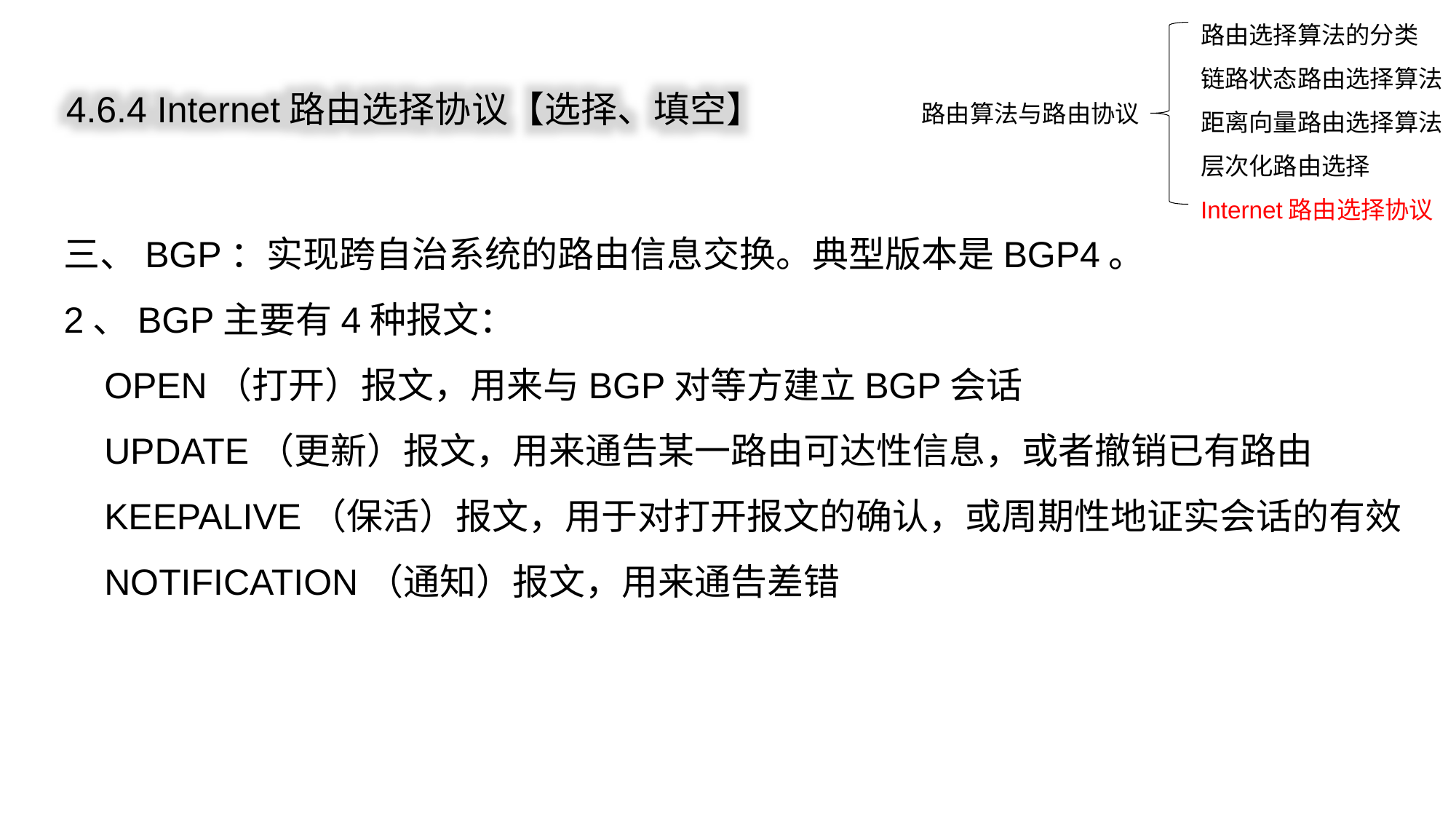

路由选择算法的分类
链路状态路由选择算法
距离向量路由选择算法
层次化路由选择
Internet路由选择协议

4.6.4 Internet路由选择协议【选择、填空】
路由算法与路由协议
三、BGP：实现跨自治系统的路由信息交换。典型版本是BGP4。
2、BGP主要有4种报文：
    OPEN（打开）报文，用来与BGP对等方建立BGP会话
    UPDATE（更新）报文，用来通告某一路由可达性信息，或者撤销已有路由
    KEEPALIVE（保活）报文，用于对打开报文的确认，或周期性地证实会话的有效
    NOTIFICATION（通知）报文，用来通告差错